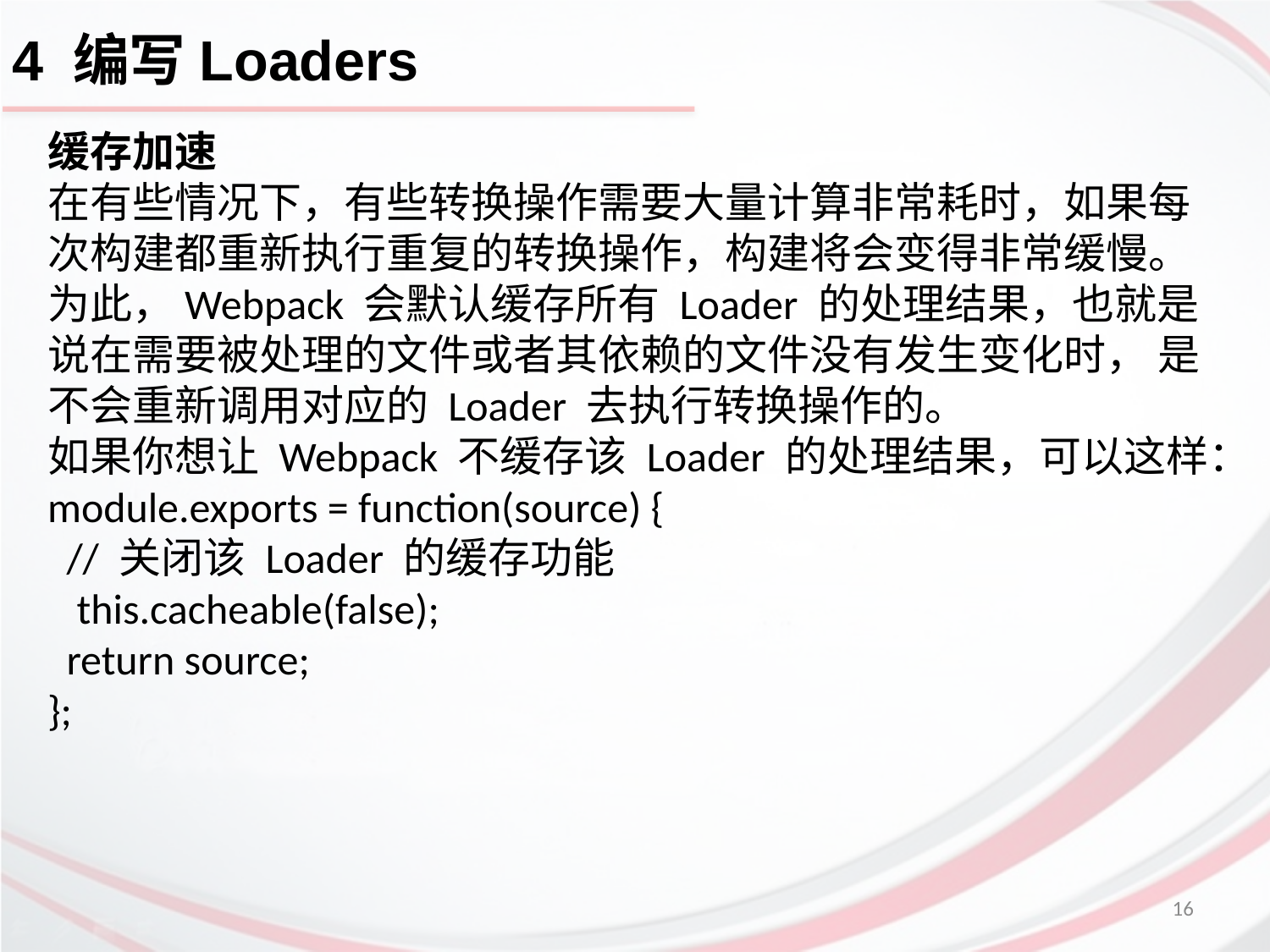

4 编写Loaders
缓存加速
在有些情况下，有些转换操作需要大量计算非常耗时，如果每次构建都重新执行重复的转换操作，构建将会变得非常缓慢。 为此，Webpack 会默认缓存所有 Loader 的处理结果，也就是说在需要被处理的文件或者其依赖的文件没有发生变化时， 是不会重新调用对应的 Loader 去执行转换操作的。
如果你想让 Webpack 不缓存该 Loader 的处理结果，可以这样：
module.exports = function(source) {
  // 关闭该 Loader 的缓存功能
  this.cacheable(false);
  return source;
};
16